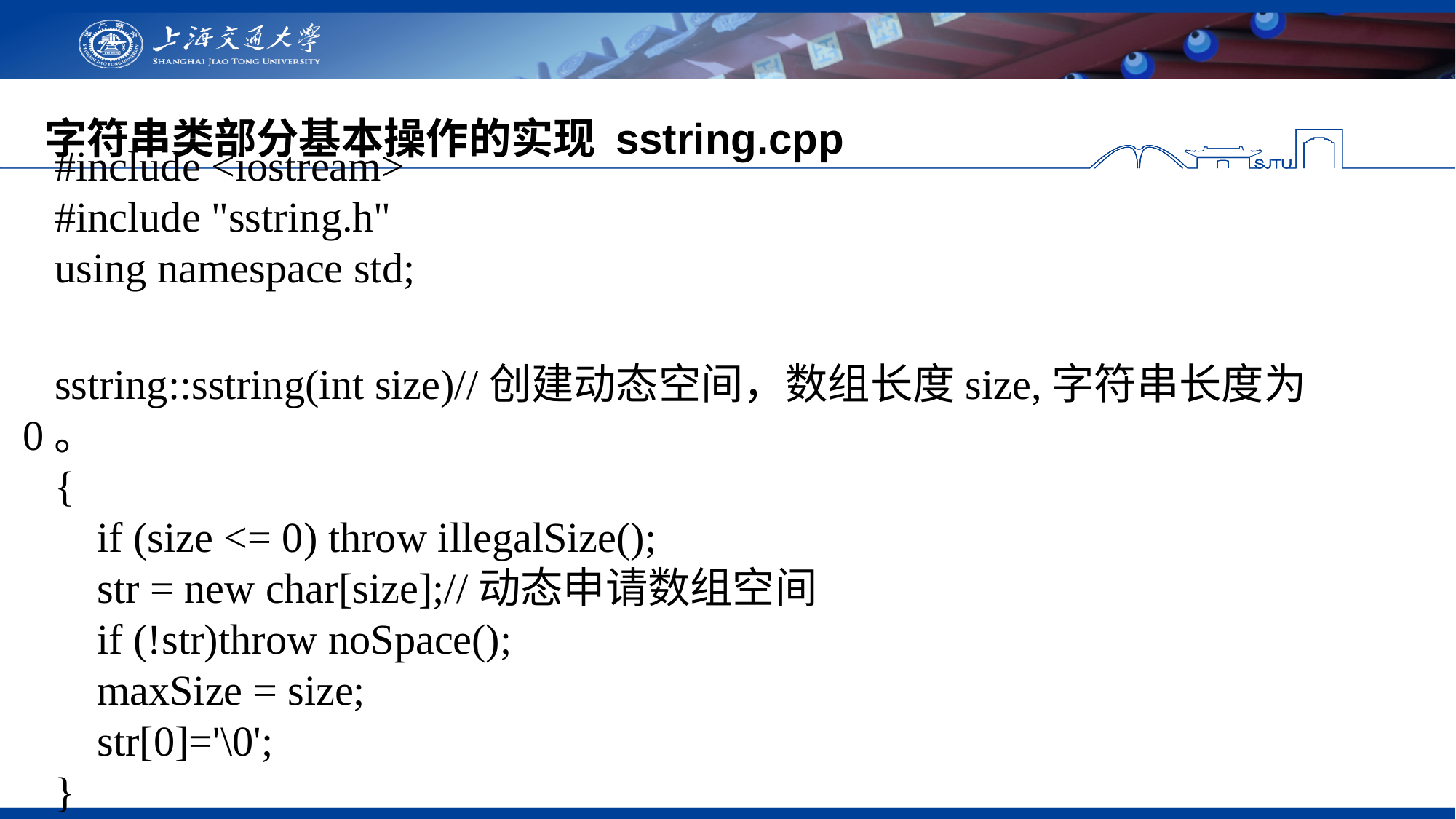

字符串类部分基本操作的实现 sstring.cpp

#include <iostream>
#include "sstring.h"
using namespace std;

sstring::sstring(int size)//创建动态空间，数组长度size,字符串长度为0。
{
    if (size <= 0) throw illegalSize();
    str = new char[size];//动态申请数组空间
    if (!str)throw noSpace();
    maxSize = size;
    str[0]='\0';
}